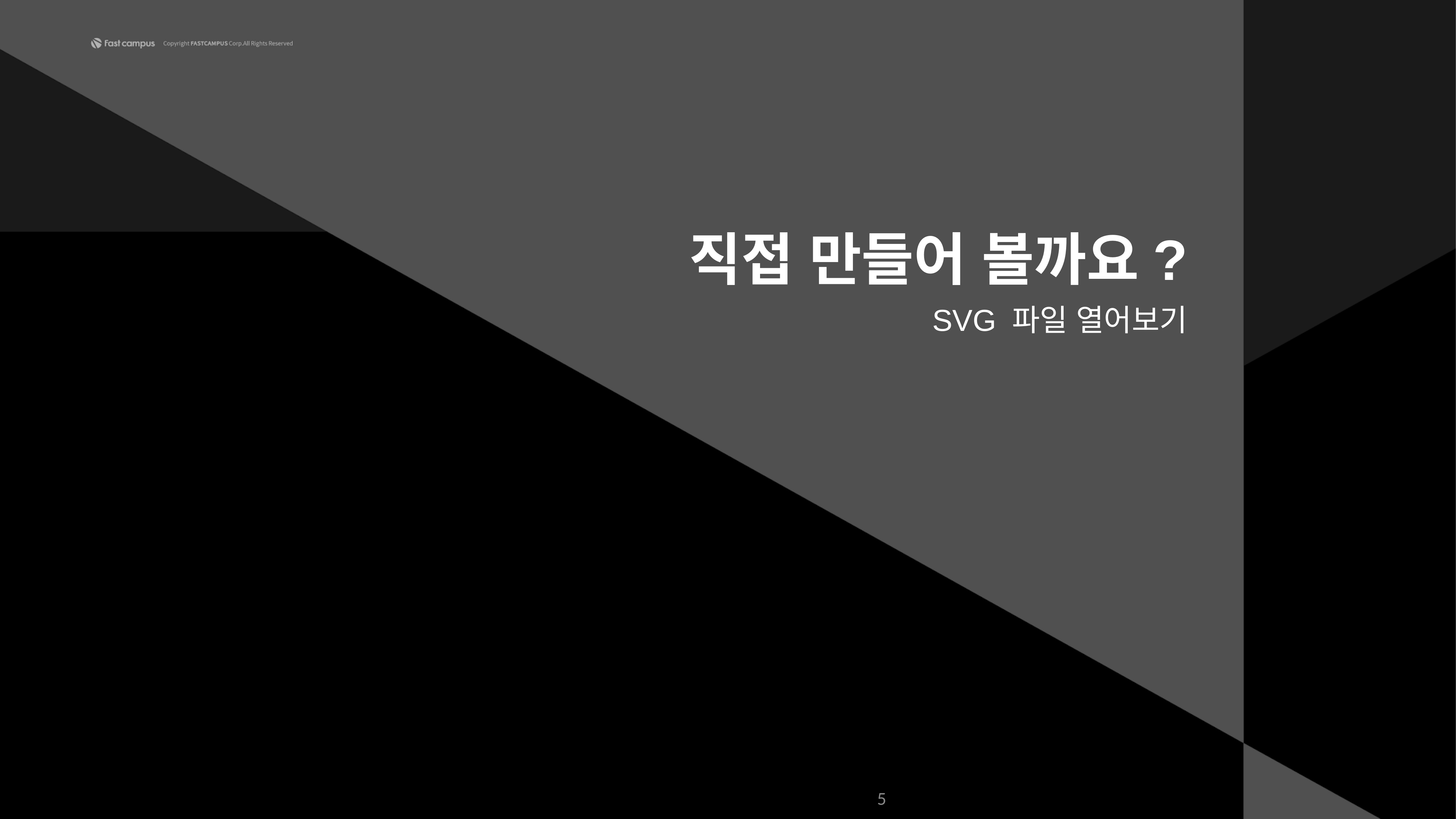

직접 만들어 볼까요?

SVG 파일 열어보기
5